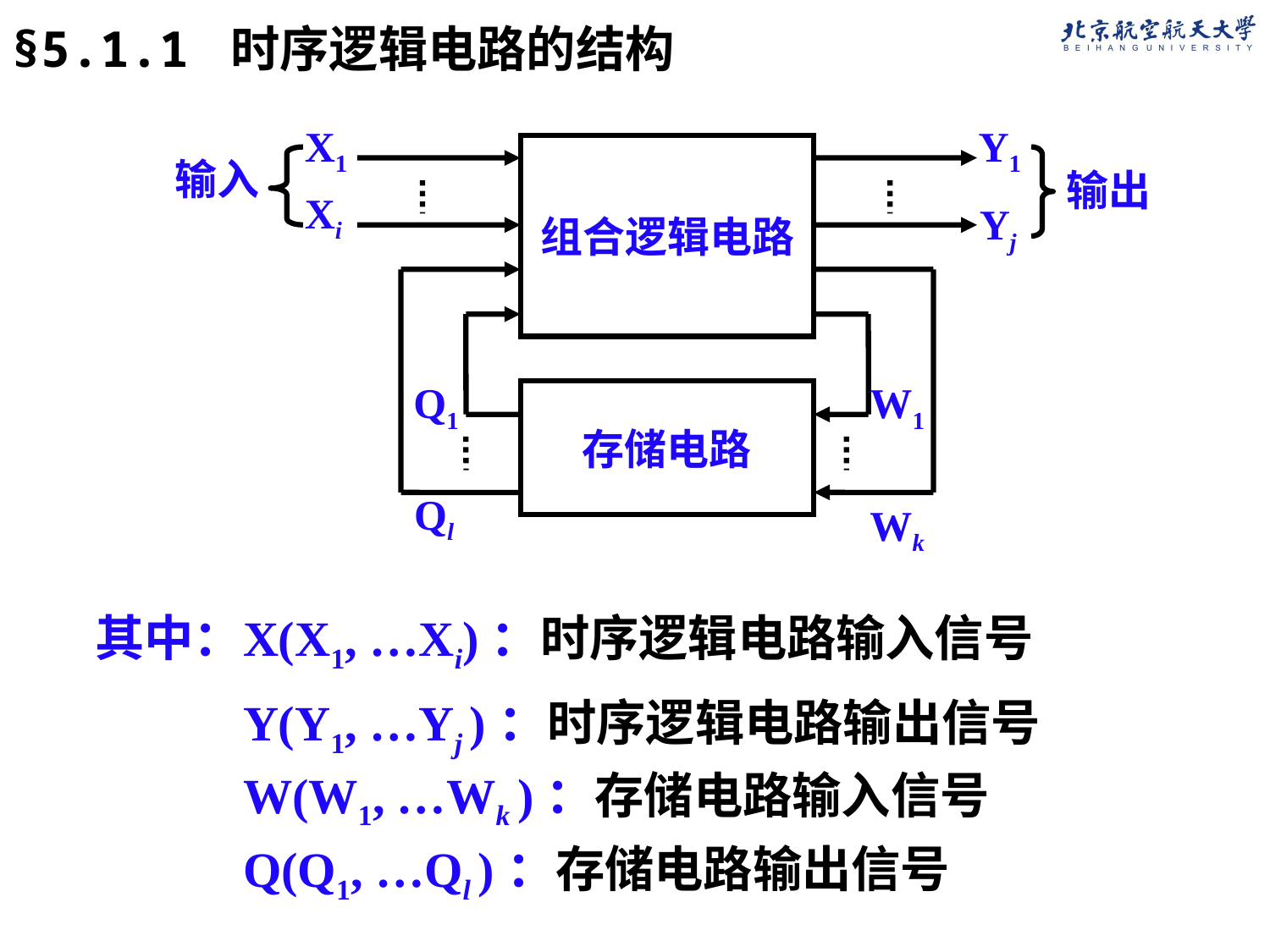

§5.1.1 时序逻辑电路的结构
X1
Y1
组合逻辑电路
输入

输出
Xi

Yj

Q1
W1
存储电路

Ql

Wk
其中：
X(X1, …Xi)：时序逻辑电路输入信号
Y(Y1, …Yj )：时序逻辑电路输出信号
W(W1, …Wk )：存储电路输入信号
Q(Q1, …Ql )：存储电路输出信号